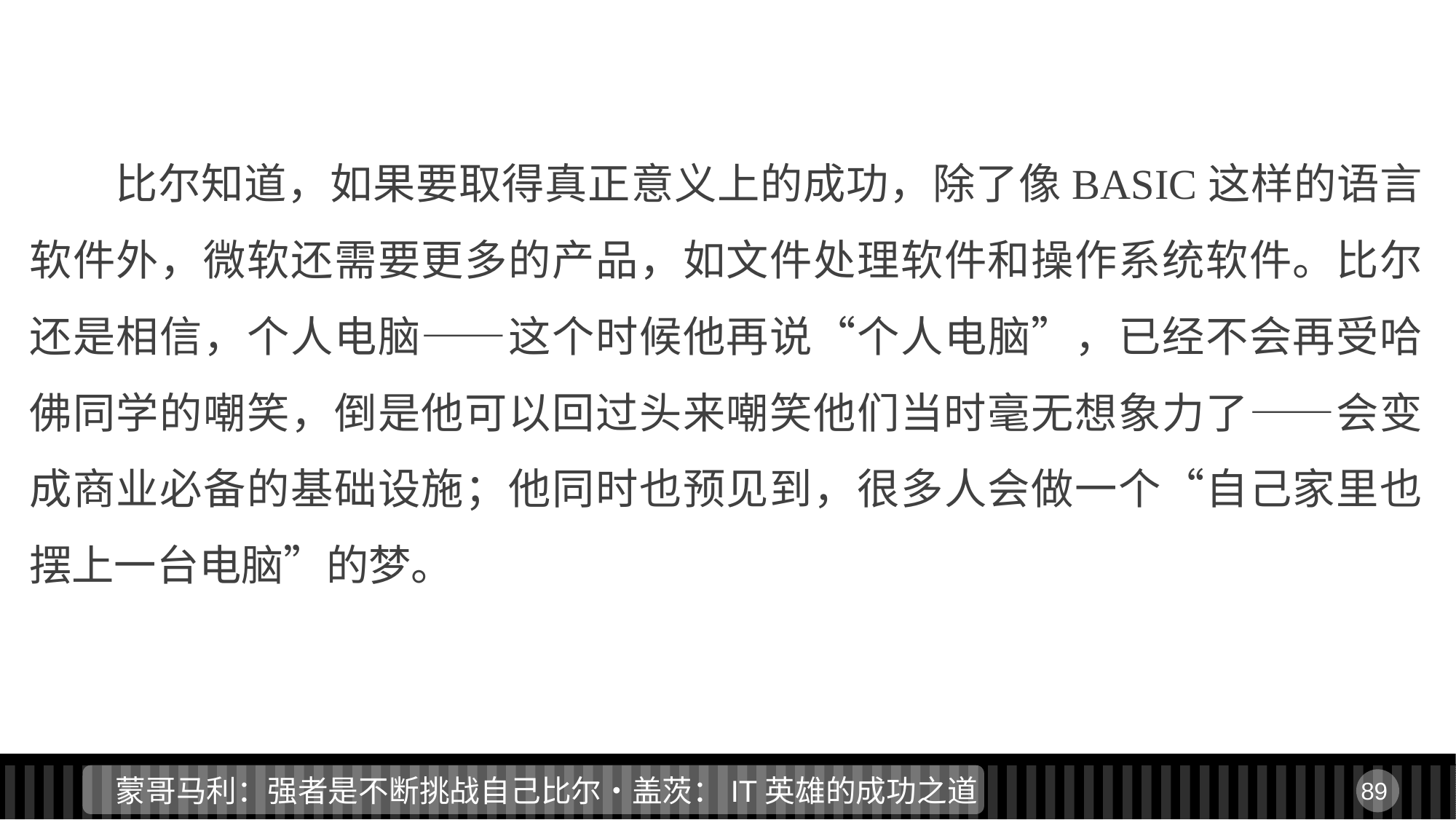

比尔知道，如果要取得真正意义上的成功，除了像BASIC这样的语言软件外，微软还需要更多的产品，如文件处理软件和操作系统软件。比尔还是相信，个人电脑——这个时候他再说“个人电脑”，已经不会再受哈佛同学的嘲笑，倒是他可以回过头来嘲笑他们当时毫无想象力了——会变成商业必备的基础设施；他同时也预见到，很多人会做一个“自己家里也摆上一台电脑”的梦。